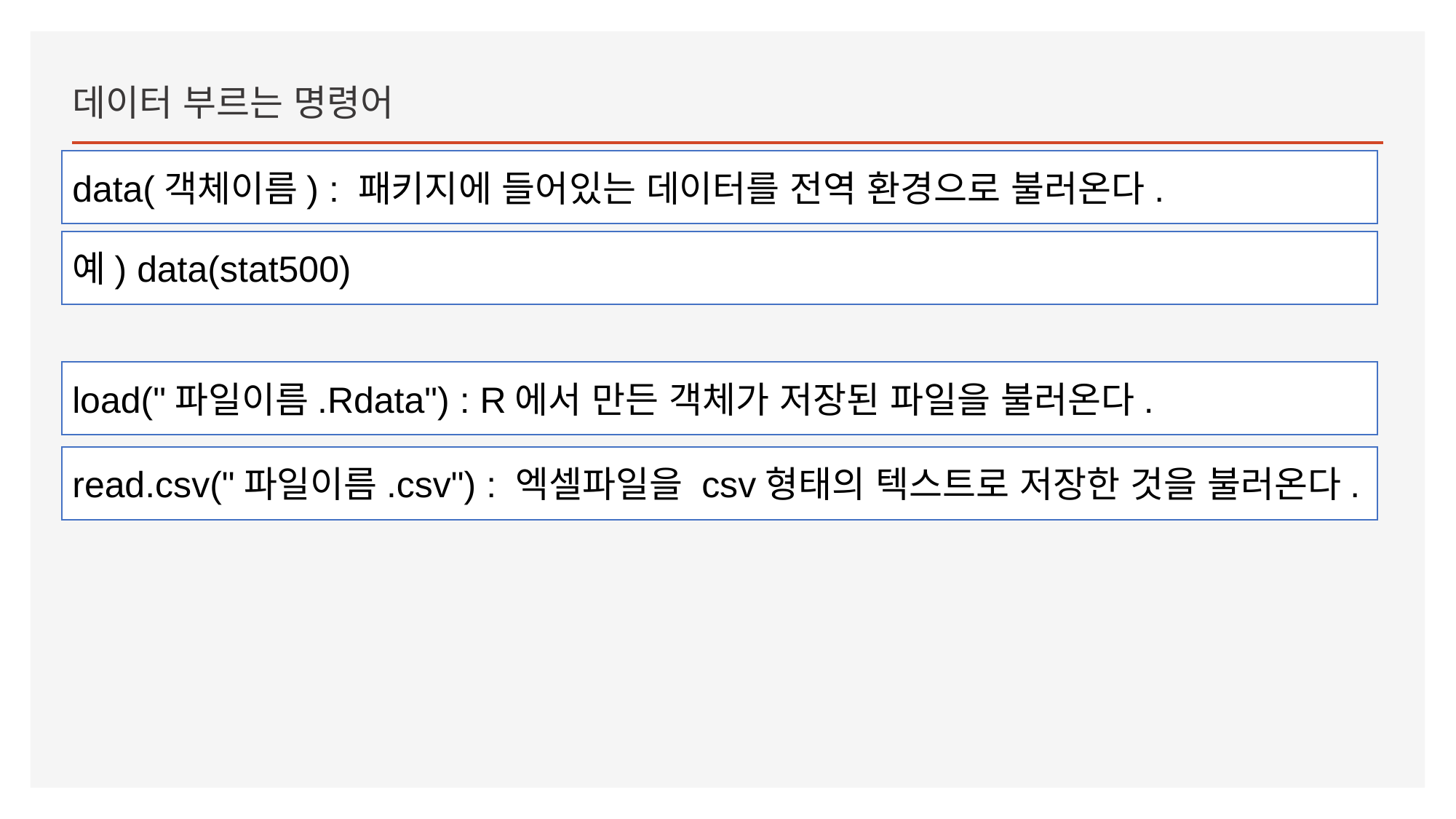

데이터 부르는 명령어
data(객체이름) : 패키지에 들어있는 데이터를 전역 환경으로 불러온다.
예) data(stat500)
load("파일이름.Rdata") : R에서 만든 객체가 저장된 파일을 불러온다.
read.csv("파일이름.csv") : 엑셀파일을 csv형태의 텍스트로 저장한 것을 불러온다.